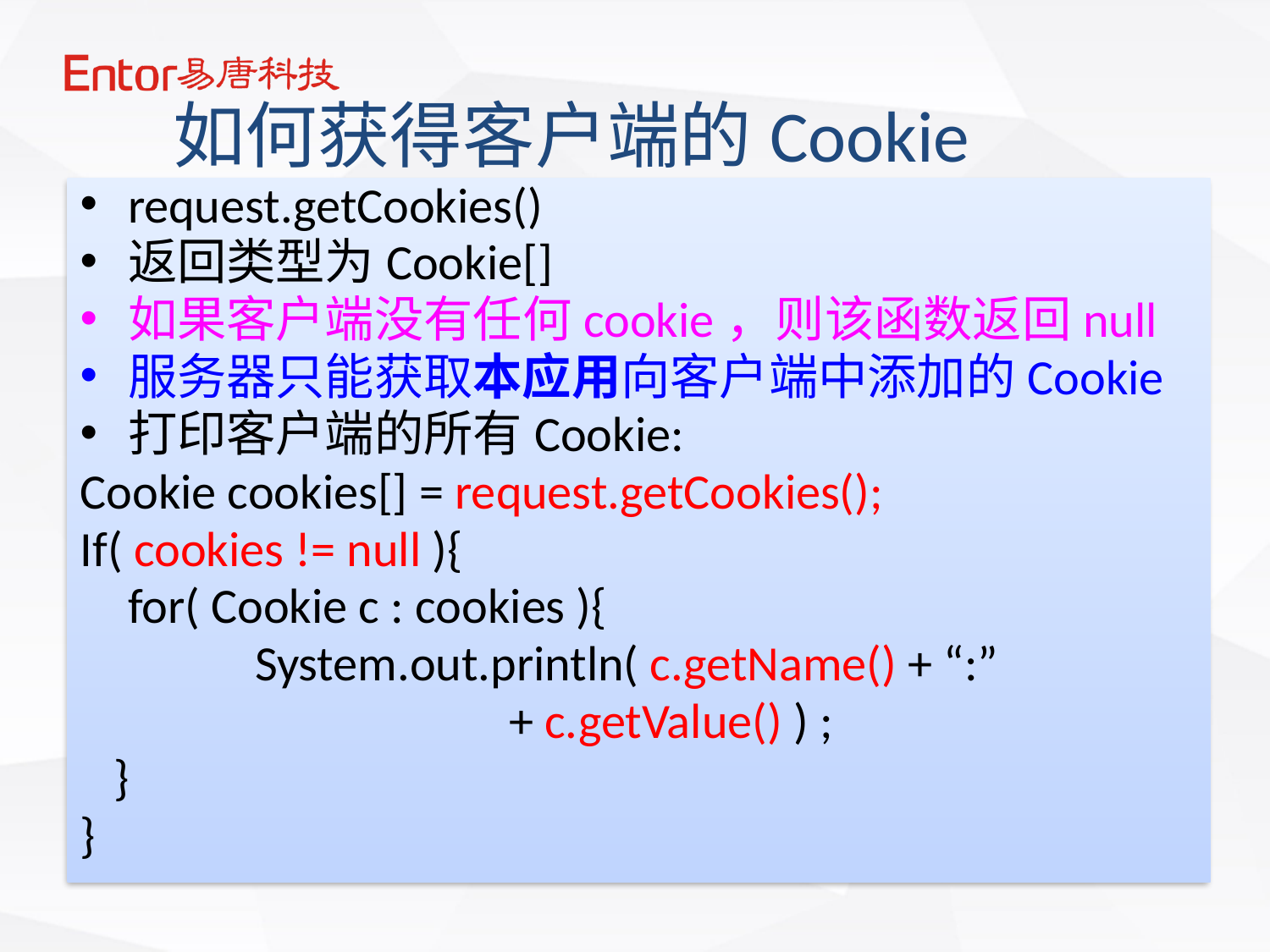

如何获得客户端的Cookie
request.getCookies()
返回类型为Cookie[]
如果客户端没有任何cookie，则该函数返回null
服务器只能获取本应用向客户端中添加的Cookie
打印客户端的所有Cookie:
Cookie cookies[] = request.getCookies();
If( cookies != null ){
	for( Cookie c : cookies ){
		System.out.println( c.getName() + “:”
				+ c.getValue() ) ;
   }
}